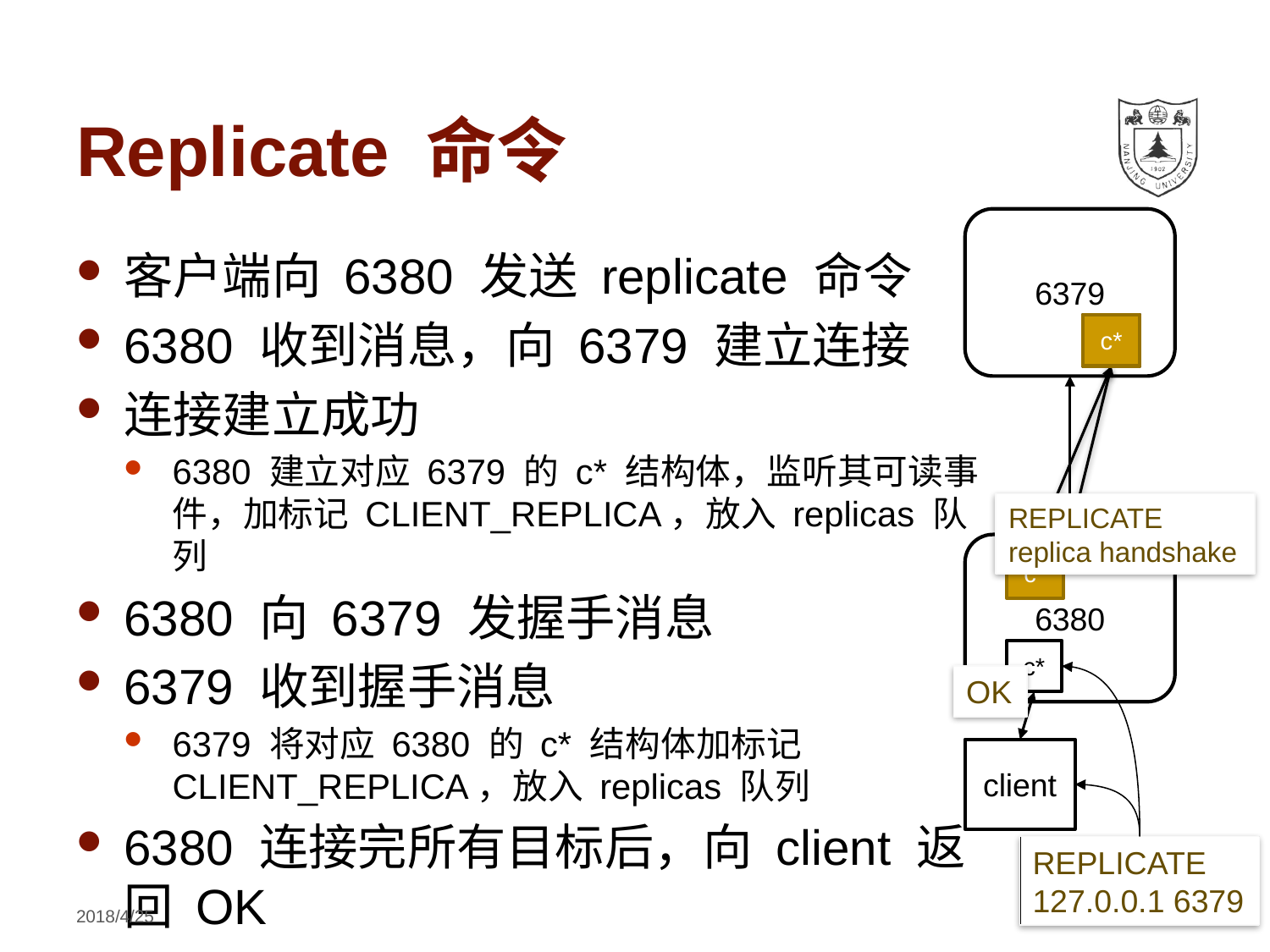

# Replicate 命令
6379
客户端向 6380 发送 replicate 命令
6380 收到消息，向 6379 建立连接
连接建立成功
6380 建立对应 6379 的 c* 结构体，监听其可读事件，加标记 CLIENT_REPLICA，放入 replicas 队列
6380 向 6379 发握手消息
6379 收到握手消息
6379 将对应 6380 的 c* 结构体加标记 CLIENT_REPLICA，放入 replicas 队列
6380 连接完所有目标后，向 client 返回 OK
c*
c*
REPLICATE replica handshake
6380
c*
c*
OK
client
REPLICATE 127.0.0.1 6379
2018/4/25

16